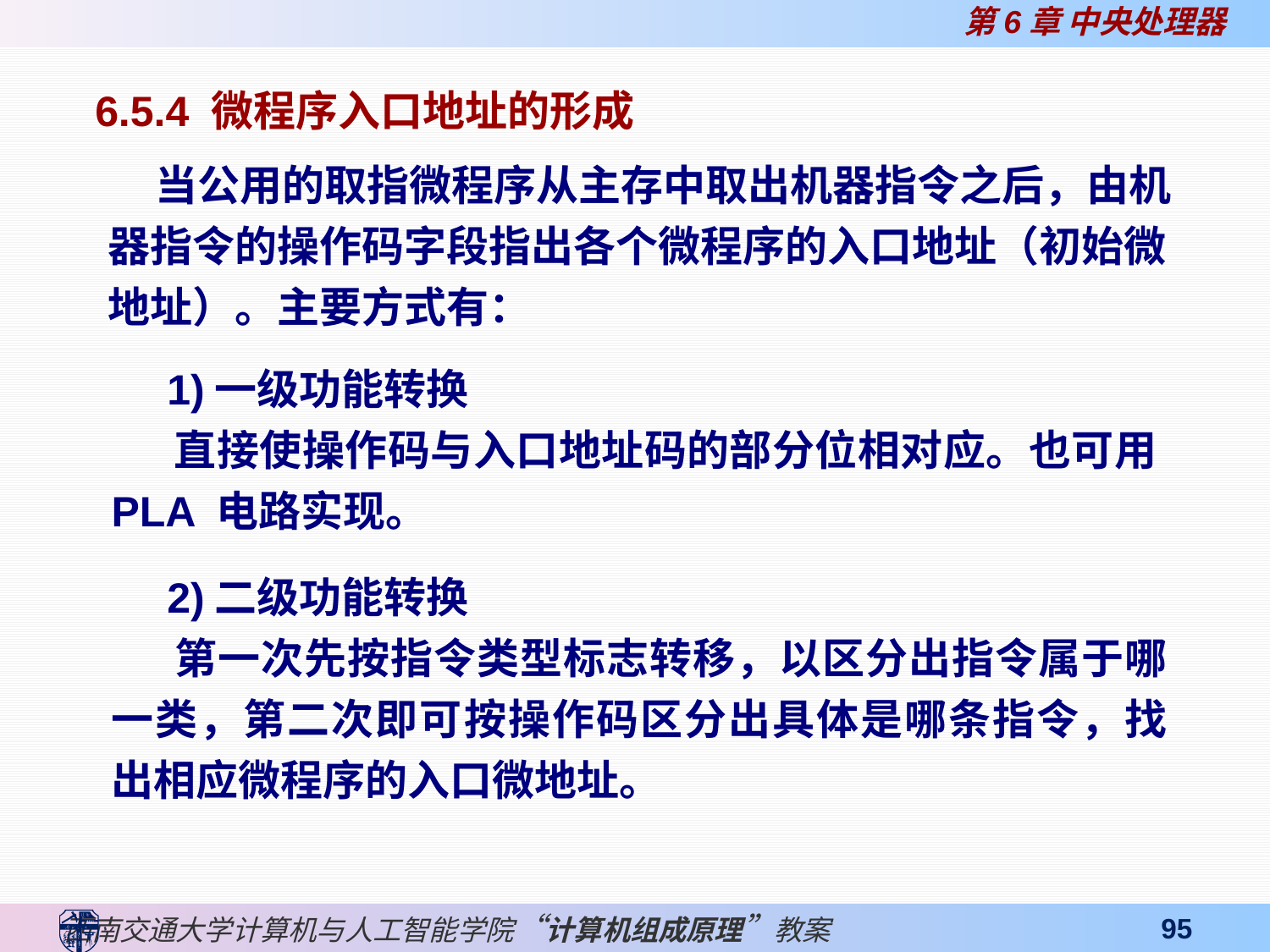

6.5.4 微程序入口地址的形成
    当公用的取指微程序从主存中取出机器指令之后，由机器指令的操作码字段指出各个微程序的入口地址（初始微地址）。主要方式有：
  1)一级功能转换
  直接使操作码与入口地址码的部分位相对应。也可用PLA 电路实现。

  2)二级功能转换
  第一次先按指令类型标志转移，以区分出指令属于哪一类，第二次即可按操作码区分出具体是哪条指令，找出相应微程序的入口微地址。